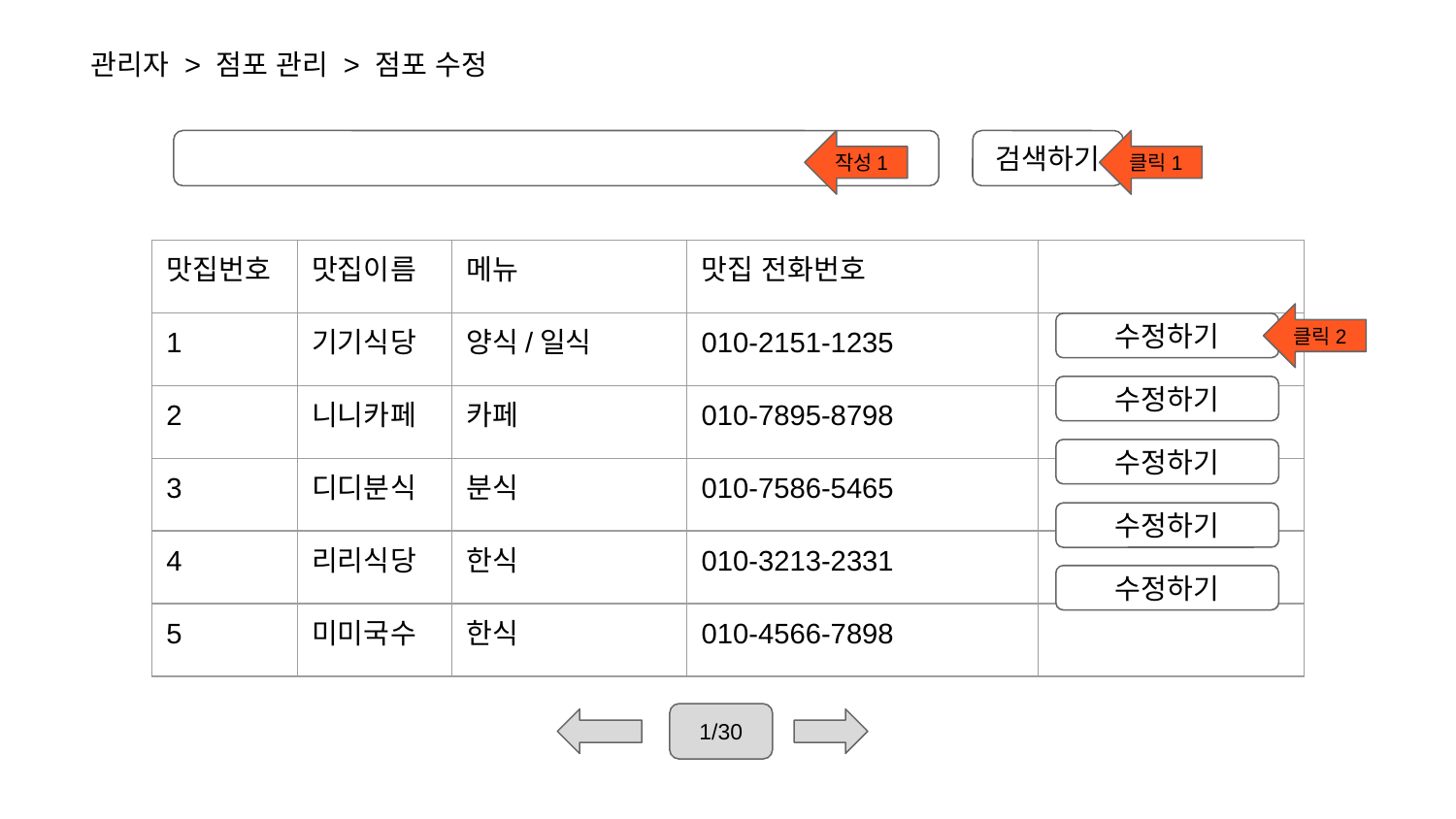

관리자 > 점포 관리 > 점포 수정

작성1
검색하기
클릭1
| 맛집번호 | 맛집이름 | 메뉴 | 맛집 전화번호 |  |
| --- | --- | --- | --- | --- |
| 1 | 기기식당 | 양식/일식 | 010-2151-1235 |  |
| 2 | 니니카페 | 카페 | 010-7895-8798 |  |
| 3 | 디디분식 | 분식 | 010-7586-5465 |  |
| 4 | 리리식당 | 한식 | 010-3213-2331 |  |
| 5 | 미미국수 | 한식 | 010-4566-7898 |  |
클릭2
수정하기
수정하기
수정하기
수정하기
수정하기
1/30